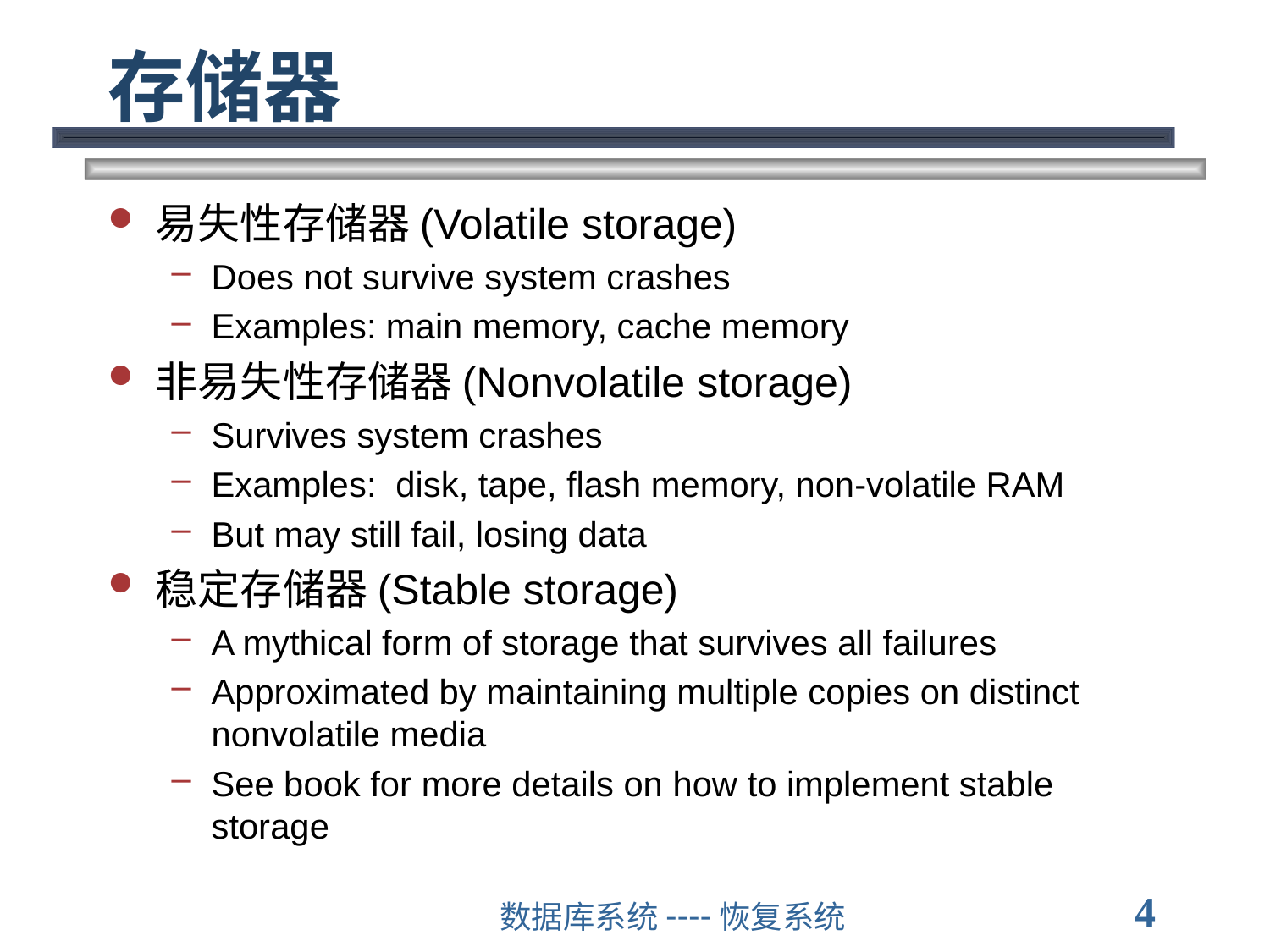

# 存储器
易失性存储器(Volatile storage)
Does not survive system crashes
Examples: main memory, cache memory
非易失性存储器(Nonvolatile storage)
Survives system crashes
Examples:  disk, tape, flash memory, non-volatile RAM
But may still fail, losing data
稳定存储器(Stable storage)
A mythical form of storage that survives all failures
Approximated by maintaining multiple copies on distinct nonvolatile media
See book for more details on how to implement stable storage
4
数据库系统----恢复系统